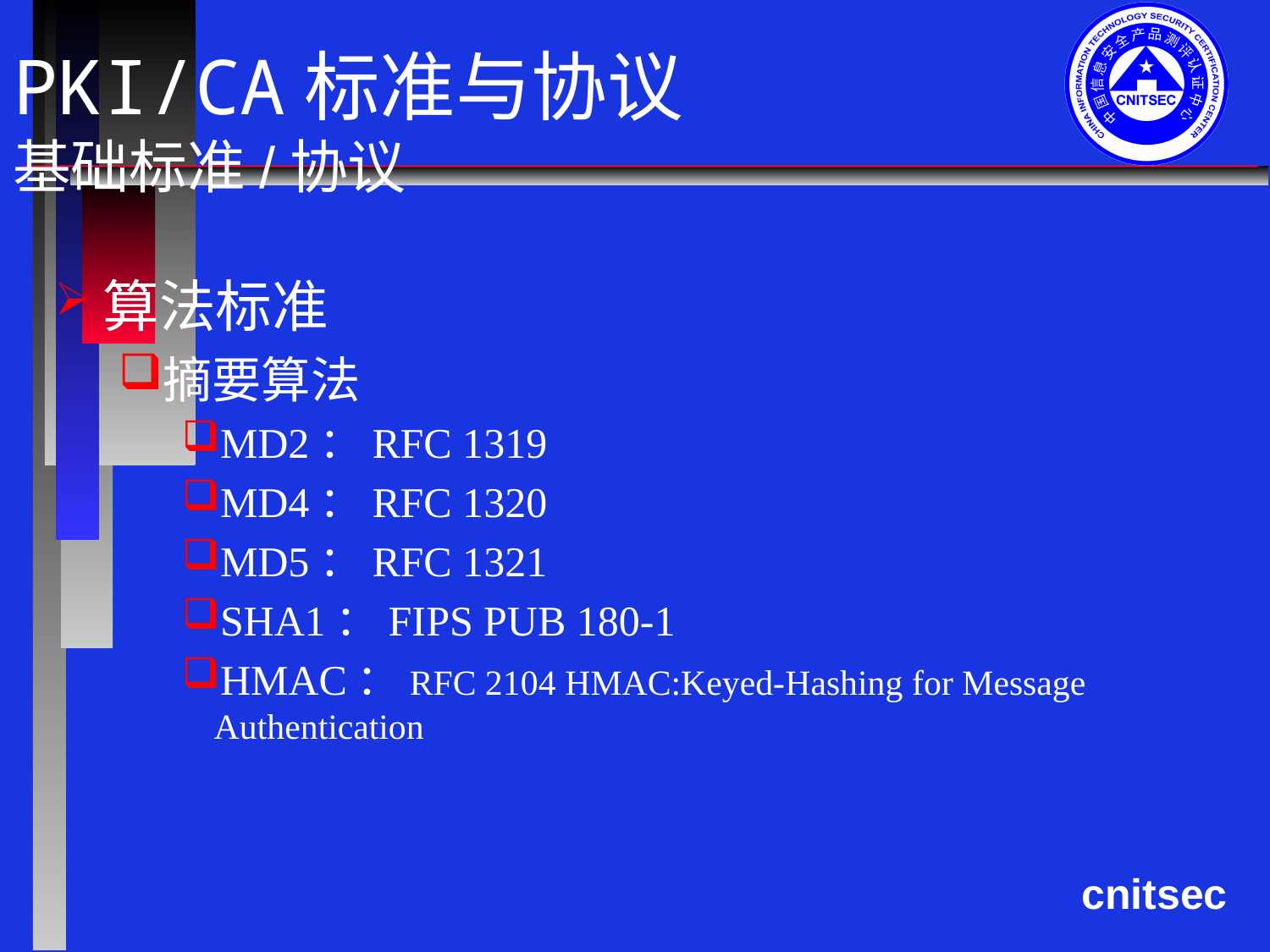

# PKI/CA标准与协议 基础标准/协议
算法标准
摘要算法
MD2：RFC 1319
MD4：RFC 1320
MD5：RFC 1321
SHA1：FIPS PUB 180-1
HMAC：RFC 2104 HMAC:Keyed-Hashing for Message Authentication